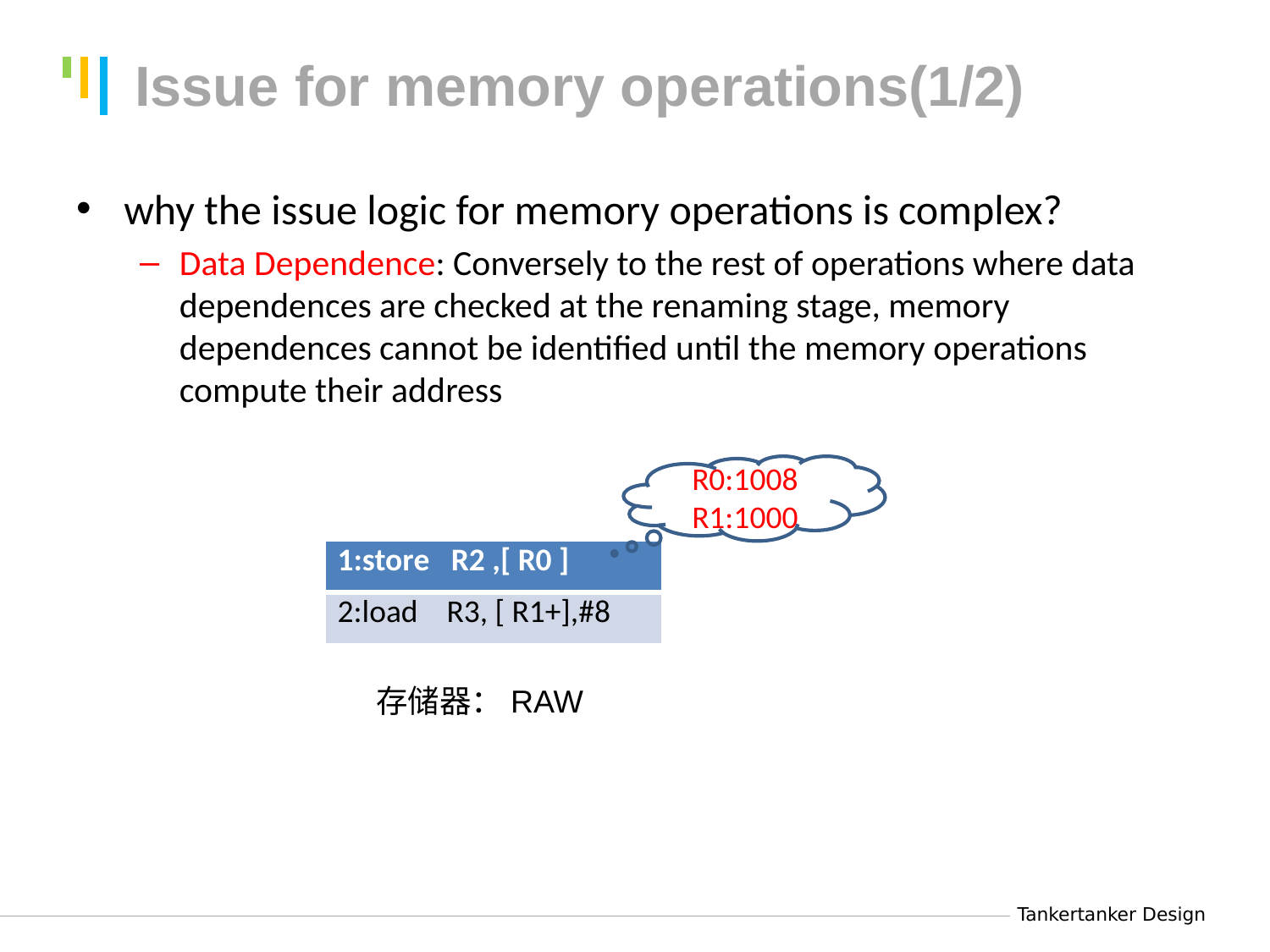

# Issue for memory operations(1/2)
why the issue logic for memory operations is complex?
Data Dependence: Conversely to the rest of operations where data dependences are checked at the renaming stage, memory dependences cannot be identified until the memory operations compute their address

R0:1008
R1:1000
| 1:store R2 ,[ R0 ] |
| --- |
| 2:load R3, [ R1+],#8 |
存储器：RAW